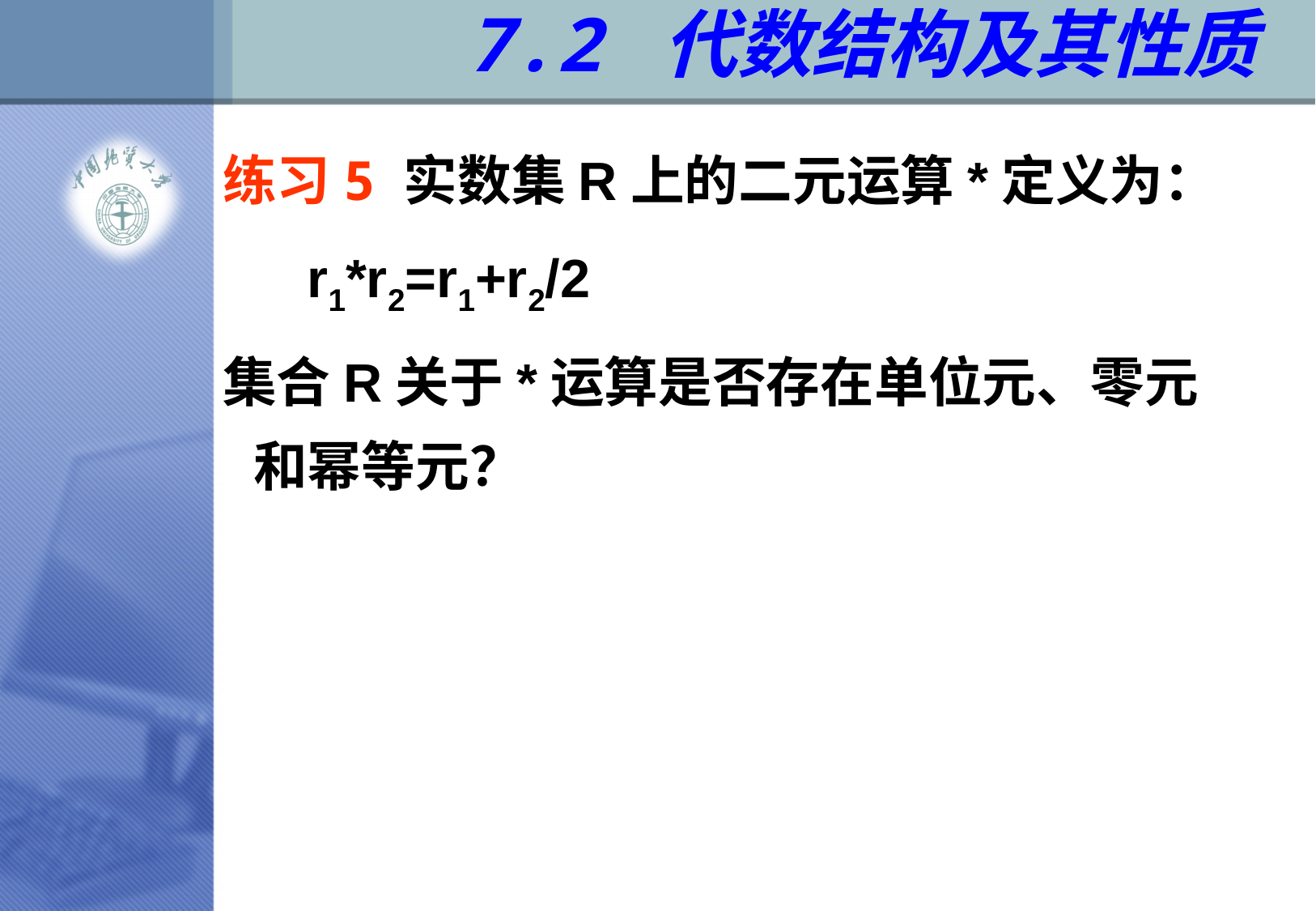

# 7.2 代数结构及其性质
   练习5 实数集R上的二元运算*定义为：
         r1*r2=r1+r2/2
   集合R关于*运算是否存在单位元、零元和幂等元？